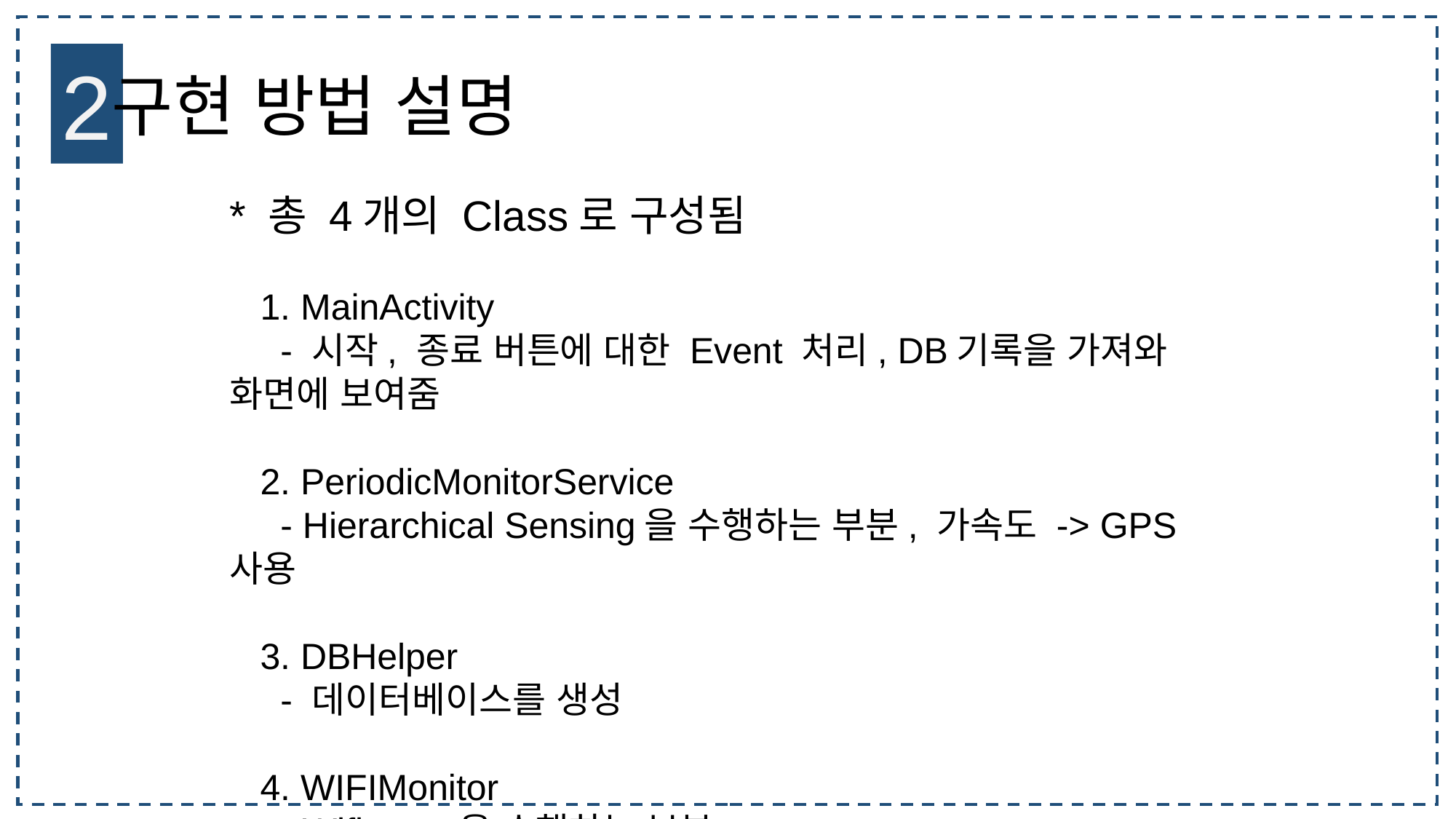

2
구현 방법 설명
* 총 4개의 Class로 구성됨

   1. MainActivity
     - 시작, 종료 버튼에 대한 Event 처리, DB기록을 가져와 화면에 보여줌

   2. PeriodicMonitorService
     - Hierarchical Sensing을 수행하는 부분, 가속도 -> GPS 사용

   3. DBHelper
     - 데이터베이스를 생성

   4. WIFIMonitor
     - Wifi scan을 수행하는 부분